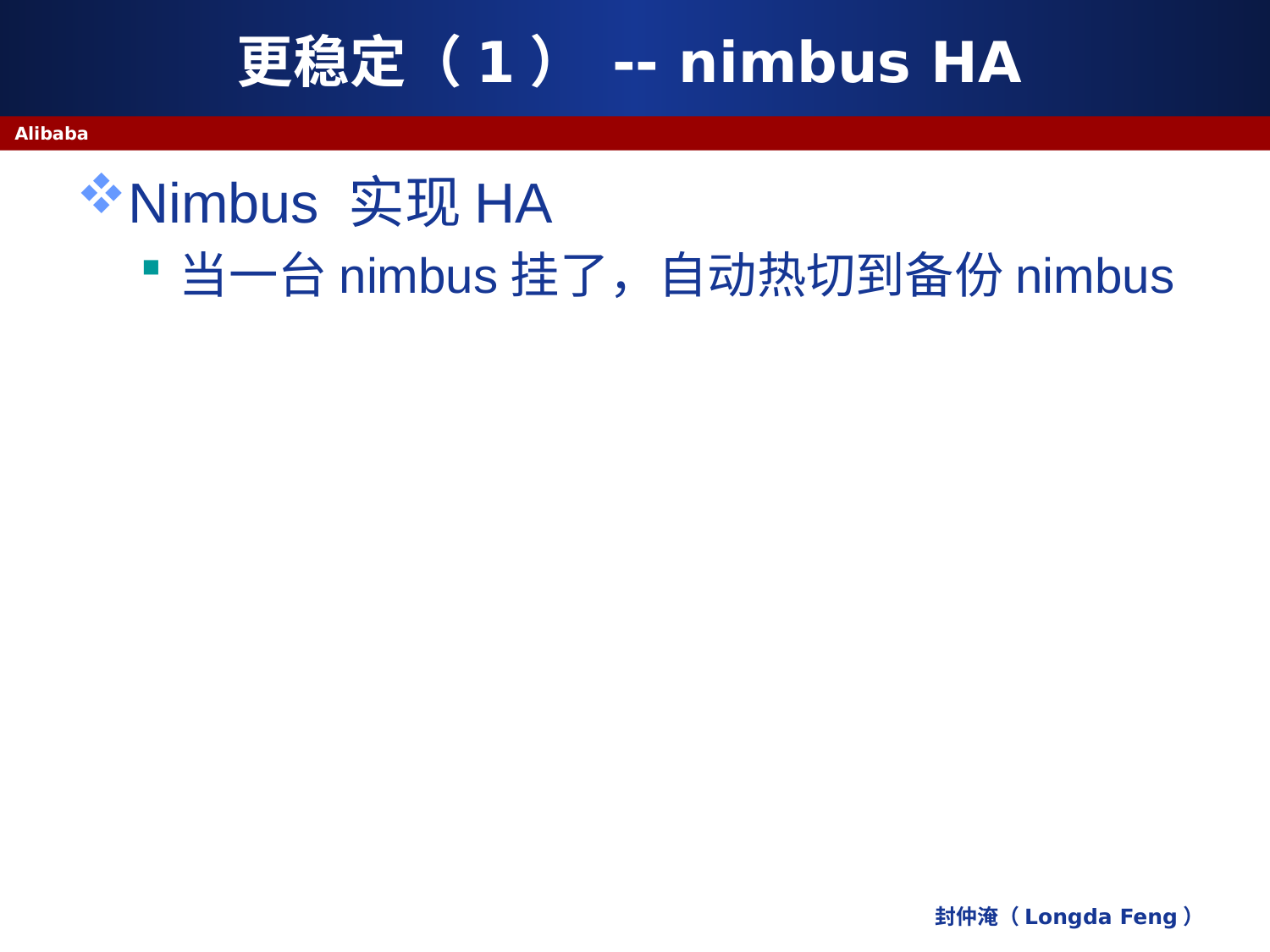

# 更稳定（1） -- nimbus HA
Alibaba
Nimbus 实现HA
当一台nimbus挂了，自动热切到备份nimbus
封仲淹（Longda Feng）